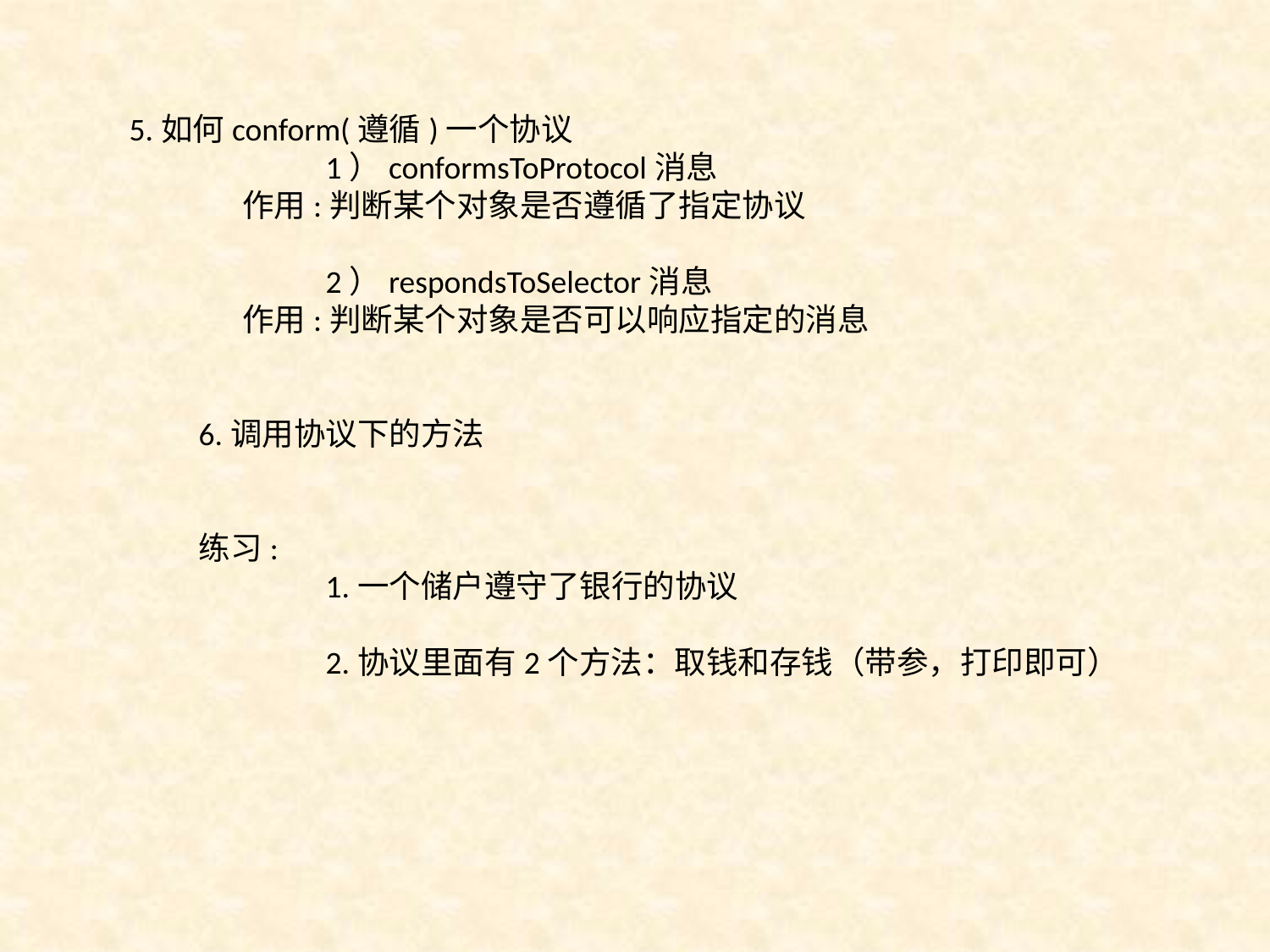

5.如何conform(遵循)一个协议
	   	1）conformsToProtocol消息
	     作用:判断某个对象是否遵循了指定协议

	   	2）respondsToSelector消息
	     作用:判断某个对象是否可以响应指定的消息

	6.调用协议下的方法

	练习:
		1.一个储户遵守了银行的协议

		2.协议里面有2个方法：取钱和存钱（带参，打印即可）